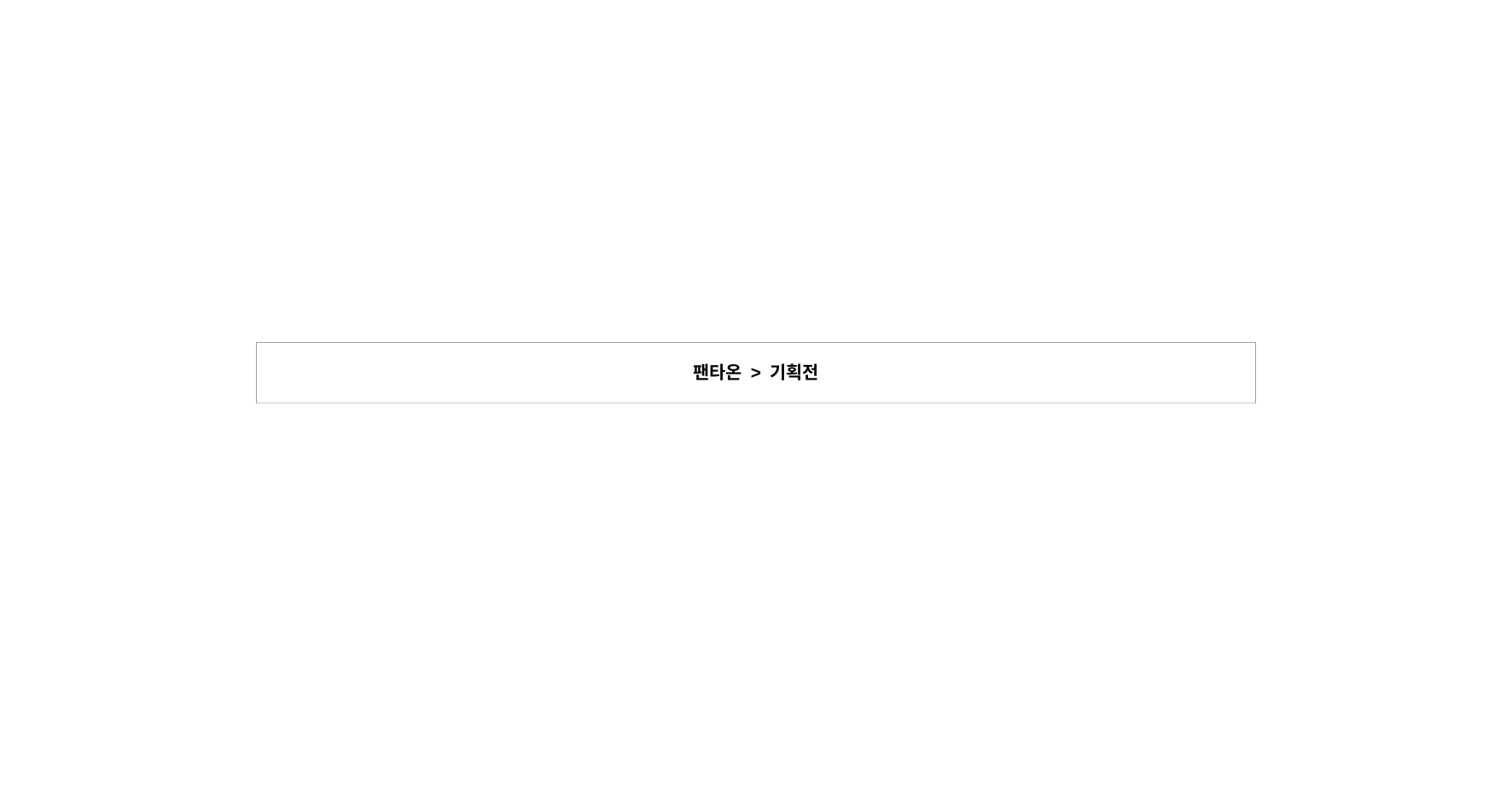

| 팬타온 > 기획전 |
| --- |